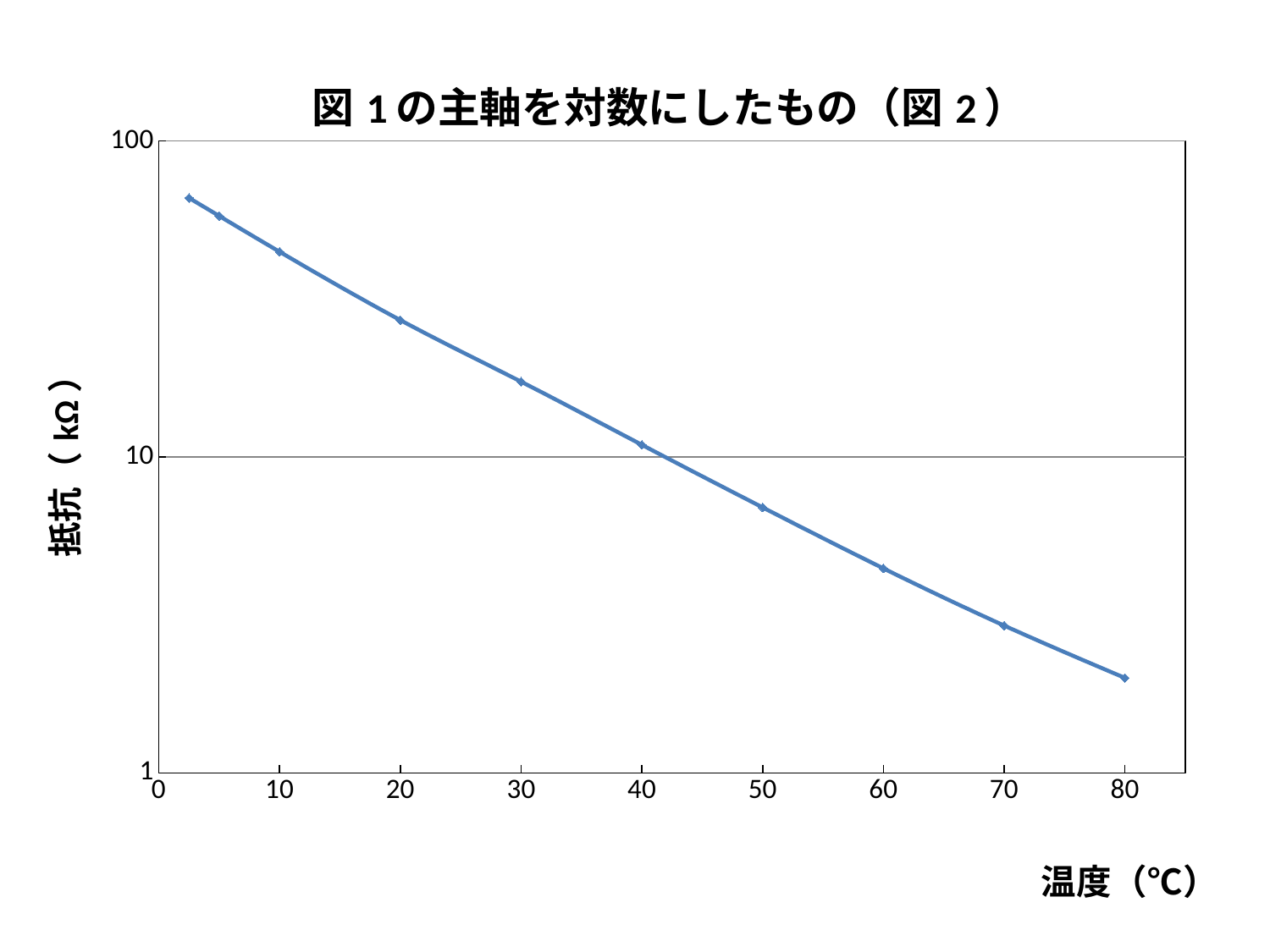

### Chart: 図1の主軸を対数にしたもの（図2）

| Category |  |
|---|---|